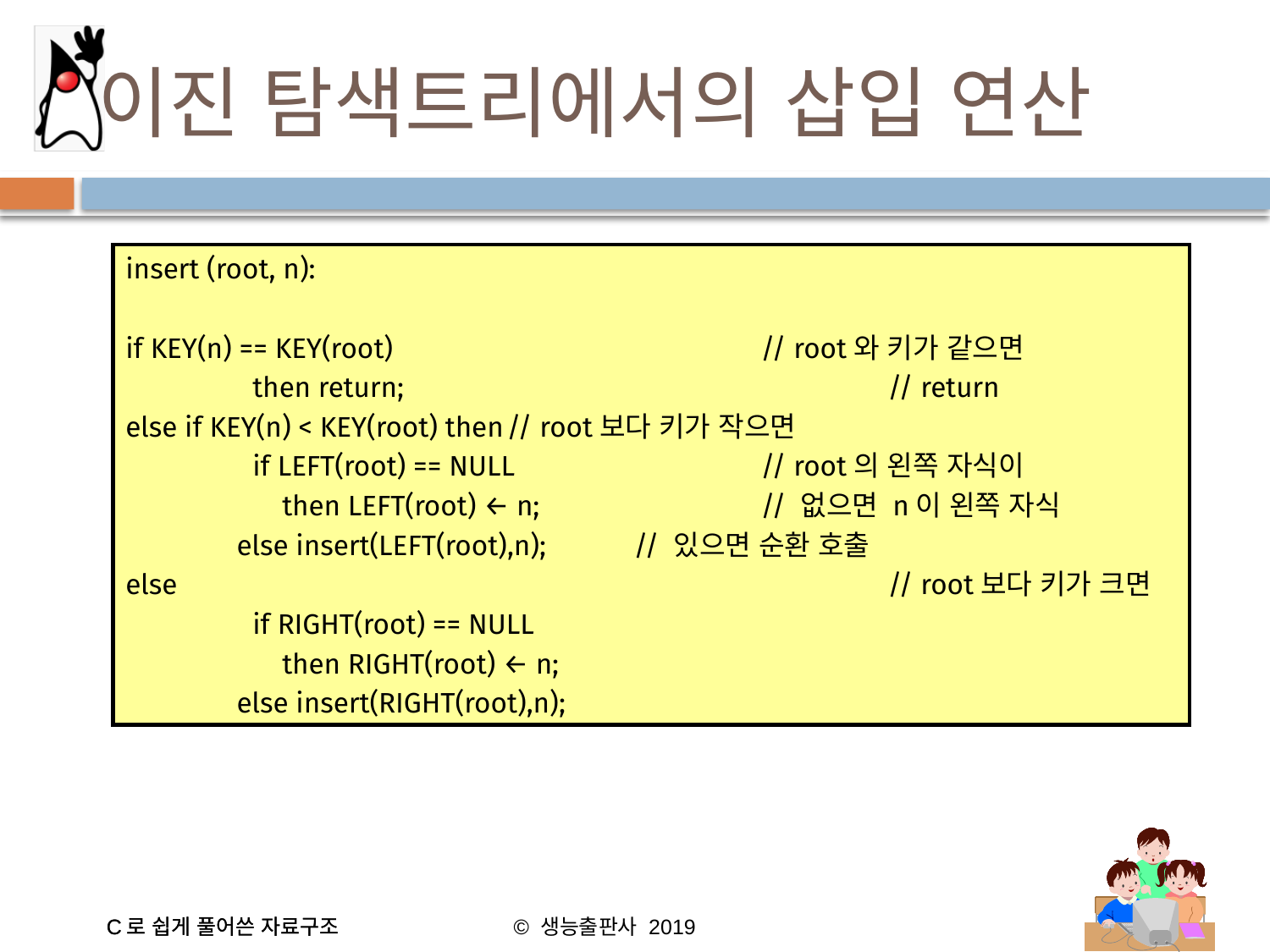

# 이진 탐색트리에서의 삽입 연산
insert (root, n):

if KEY(n) == KEY(root)			// root와 키가 같으면
	then return;				// return
else if KEY(n) < KEY(root) then	// root보다 키가 작으면
	if LEFT(root) == NULL		// root의 왼쪽 자식이
	    then LEFT(root) ← n;		// 없으면 n이 왼쪽 자식
               else insert(LEFT(root),n);	// 있으면 순환 호출
else						// root보다 키가 크면
	if RIGHT(root) == NULL
	    then RIGHT(root) ← n;
               else insert(RIGHT(root),n);